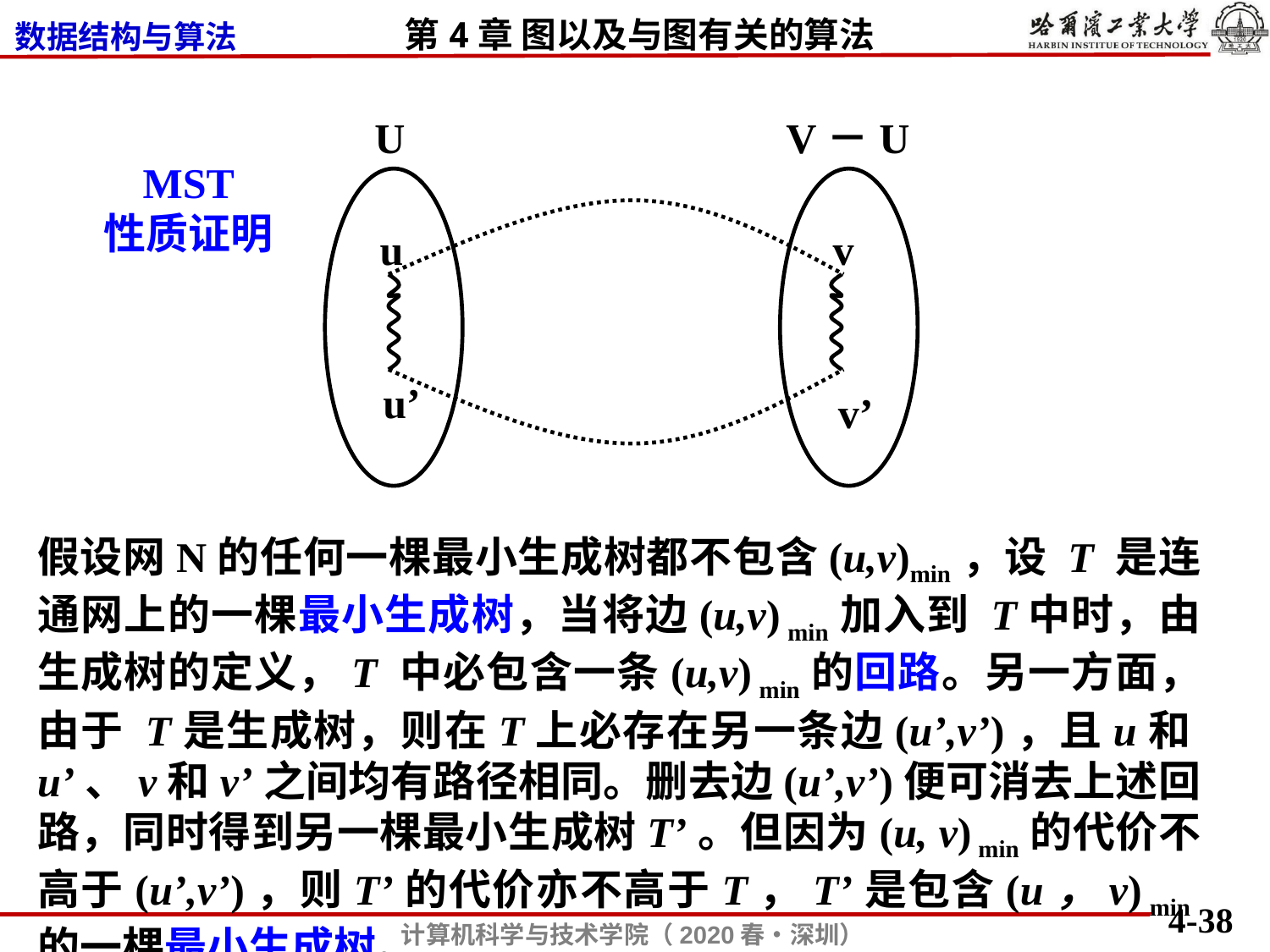

U
V－U

u
v

u’

v’
MST
性质证明
假设网N的任何一棵最小生成树都不包含(u,v)min，设 T 是连通网上的一棵最小生成树，当将边(u,v) min加入到 T中时，由生成树的定义，T 中必包含一条(u,v) min的回路。另一方面，由于 T是生成树，则在T上必存在另一条边(u’,v’)，且u和u’、v和v’之间均有路径相同。删去边(u’,v’)便可消去上述回路，同时得到另一棵最小生成树T’。但因为(u, v) min的代价不高于(u’,v’)，则T’的代价亦不高于T，T’是包含(u，v) min的一棵最小生成树。